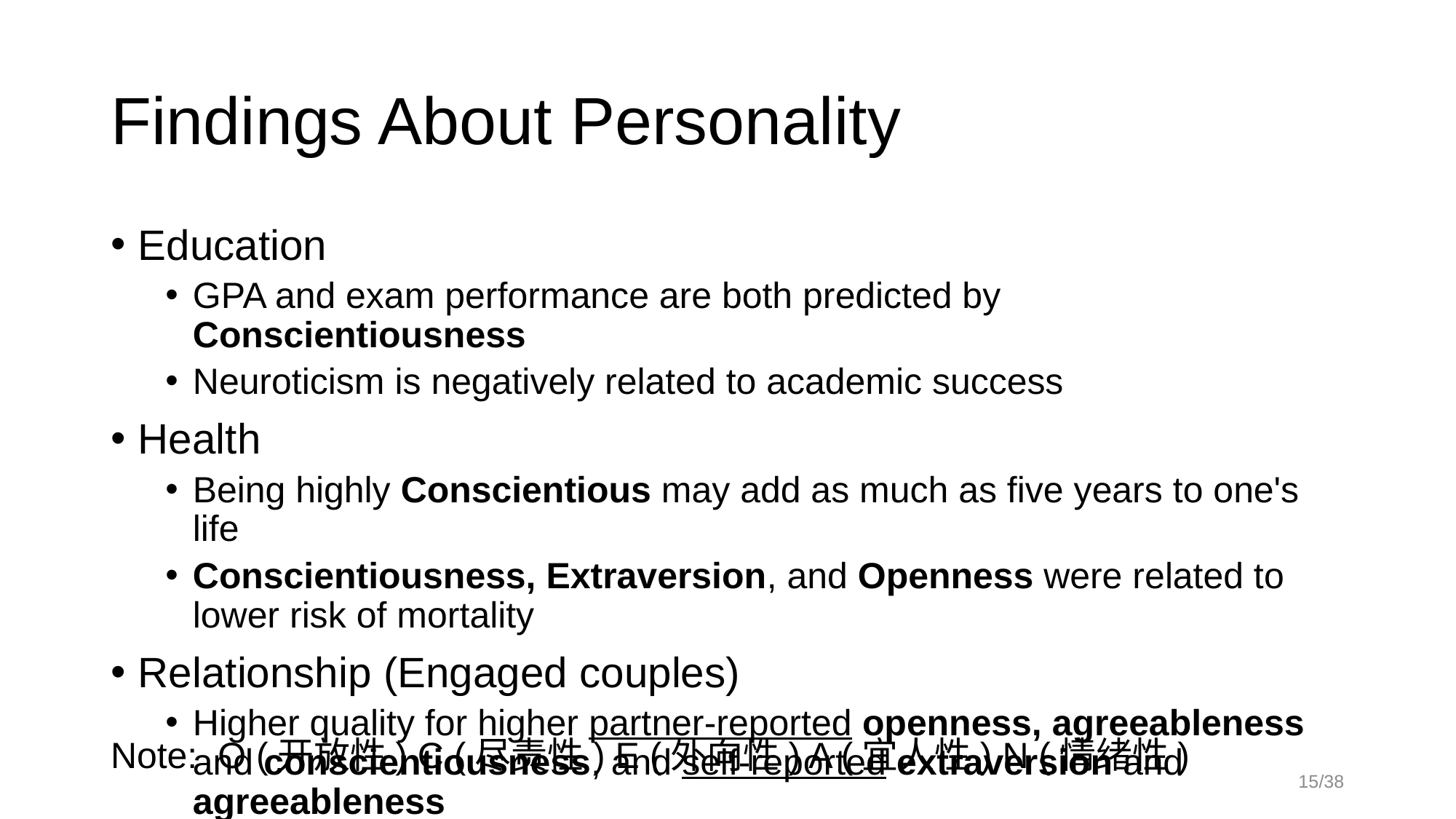

# Findings About Personality
Education
GPA and exam performance are both predicted by Conscientiousness
Neuroticism is negatively related to academic success
Health
Being highly Conscientious may add as much as five years to one's life
Conscientiousness, Extraversion, and Openness were related to lower risk of mortality
Relationship (Engaged couples)
Higher quality for higher partner-reported openness, agreeableness and conscientiousness, and self-reported extraversion and agreeableness

Note:  O (开放性) C (尽责性) E (外向性) A (宜人性) N (情绪性)
15/38